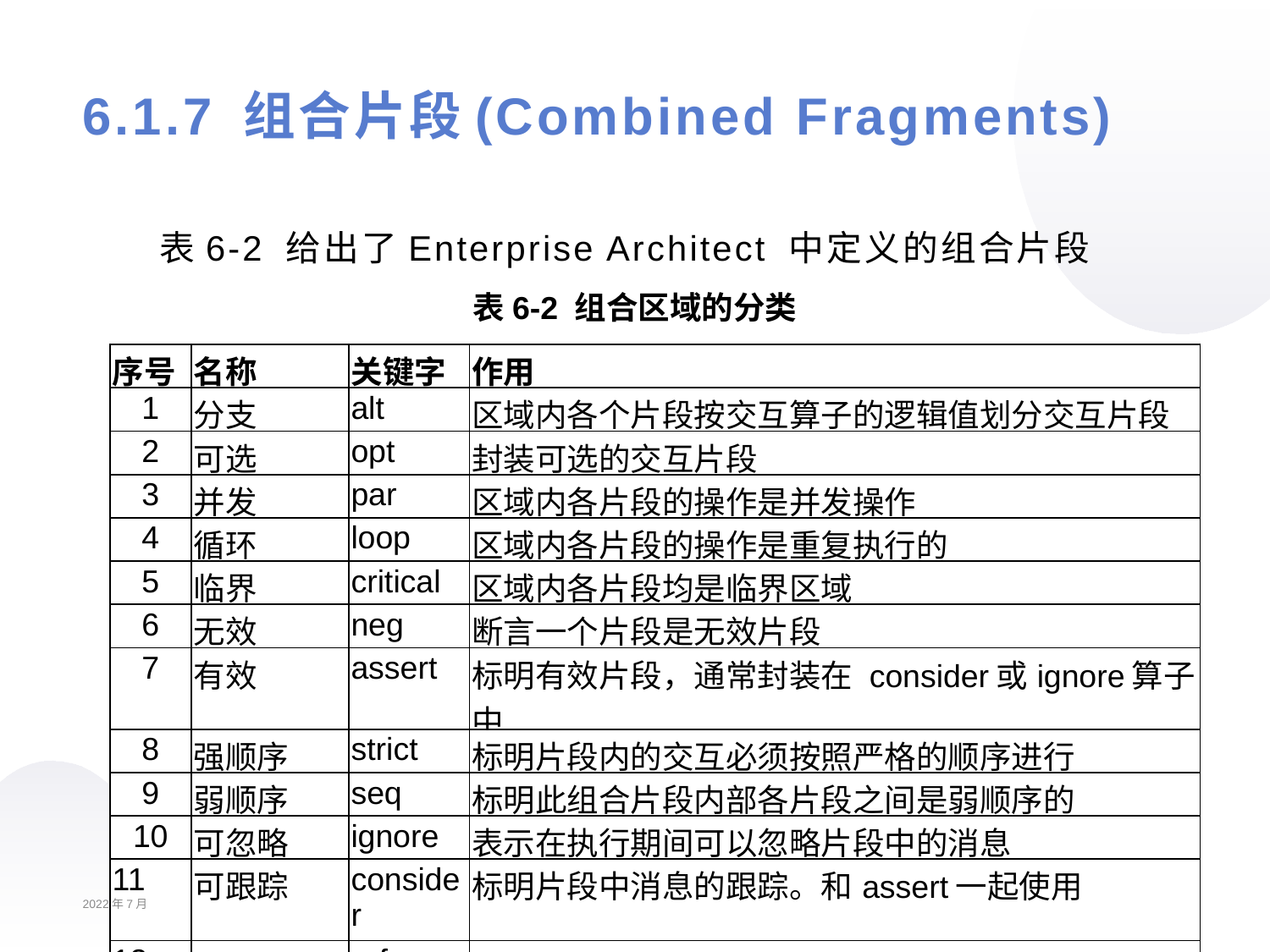

# 6.1.7 组合片段(Combined Fragments)
表6-2 给出了Enterprise Architect 中定义的组合片段
表6-2 组合区域的分类
| 序号 | 名称 | 关键字 | 作用 |
| --- | --- | --- | --- |
| 1 | 分支 | alt | 区域内各个片段按交互算子的逻辑值划分交互片段 |
| 2 | 可选 | opt | 封装可选的交互片段 |
| 3 | 并发 | par | 区域内各片段的操作是并发操作 |
| 4 | 循环 | loop | 区域内各片段的操作是重复执行的 |
| 5 | 临界 | critical | 区域内各片段均是临界区域 |
| 6 | 无效 | neg | 断言一个片段是无效片段 |
| 7 | 有效 | assert | 标明有效片段，通常封装在 consider或ignore算子中 |
| 8 | 强顺序 | strict | 标明片段内的交互必须按照严格的顺序进行 |
| 9 | 弱顺序 | seq | 标明此组合片段内部各片段之间是弱顺序的 |
| 10 | 可忽略 | ignore | 表示在执行期间可以忽略片段中的消息 |
| 11 | 可跟踪 | consider | 标明片段中消息的跟踪。和assert一起使用 |
| 12 | 引用 | ref | 封装对其它图的引用 |

2022年7月
24
辽宁科技大学计算机与软件学院